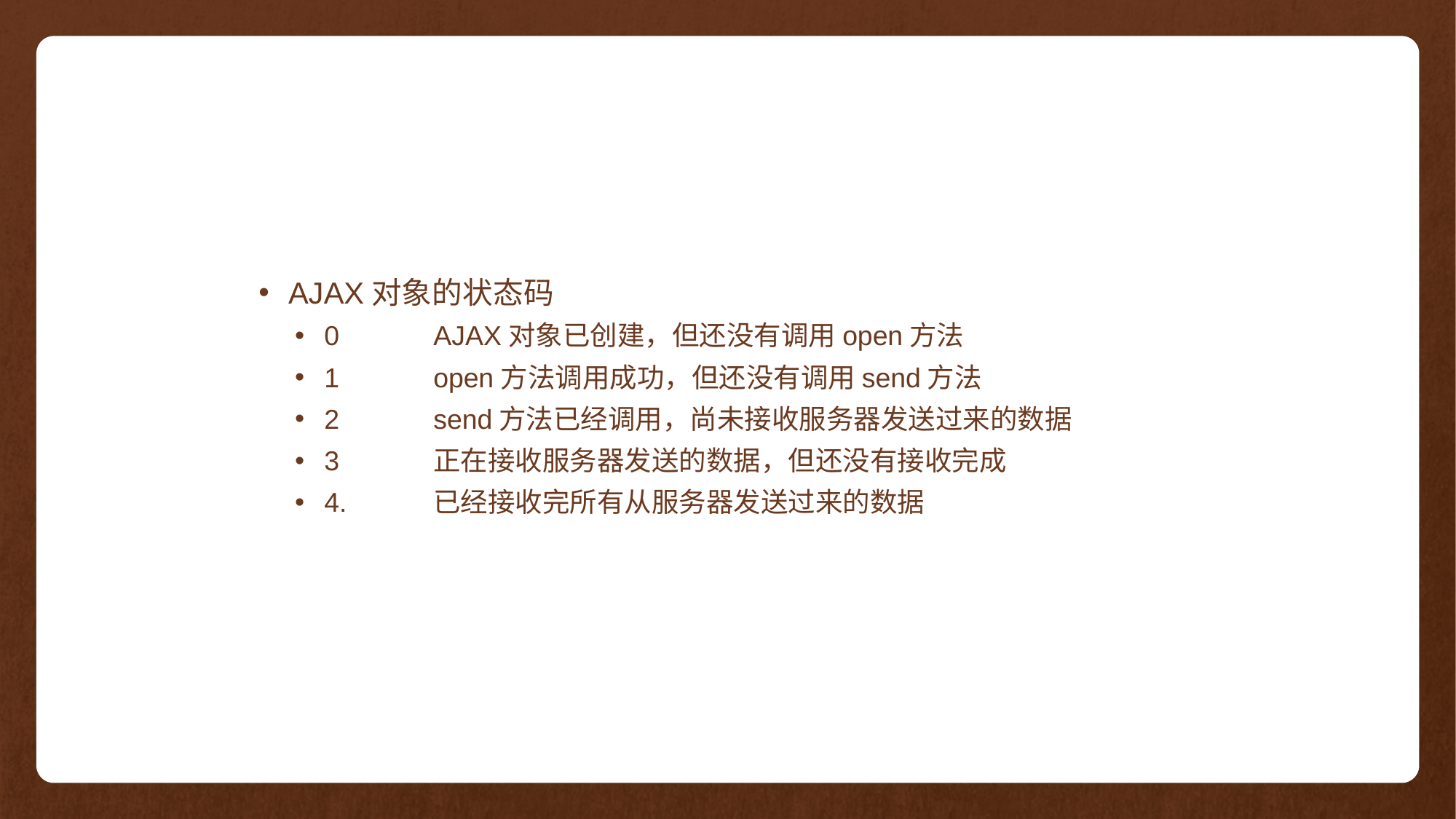

AJAX对象的状态码
0	AJAX对象已创建，但还没有调用open方法
1	open方法调用成功，但还没有调用send方法
2	send方法已经调用，尚未接收服务器发送过来的数据
3	正在接收服务器发送的数据，但还没有接收完成
4.	已经接收完所有从服务器发送过来的数据